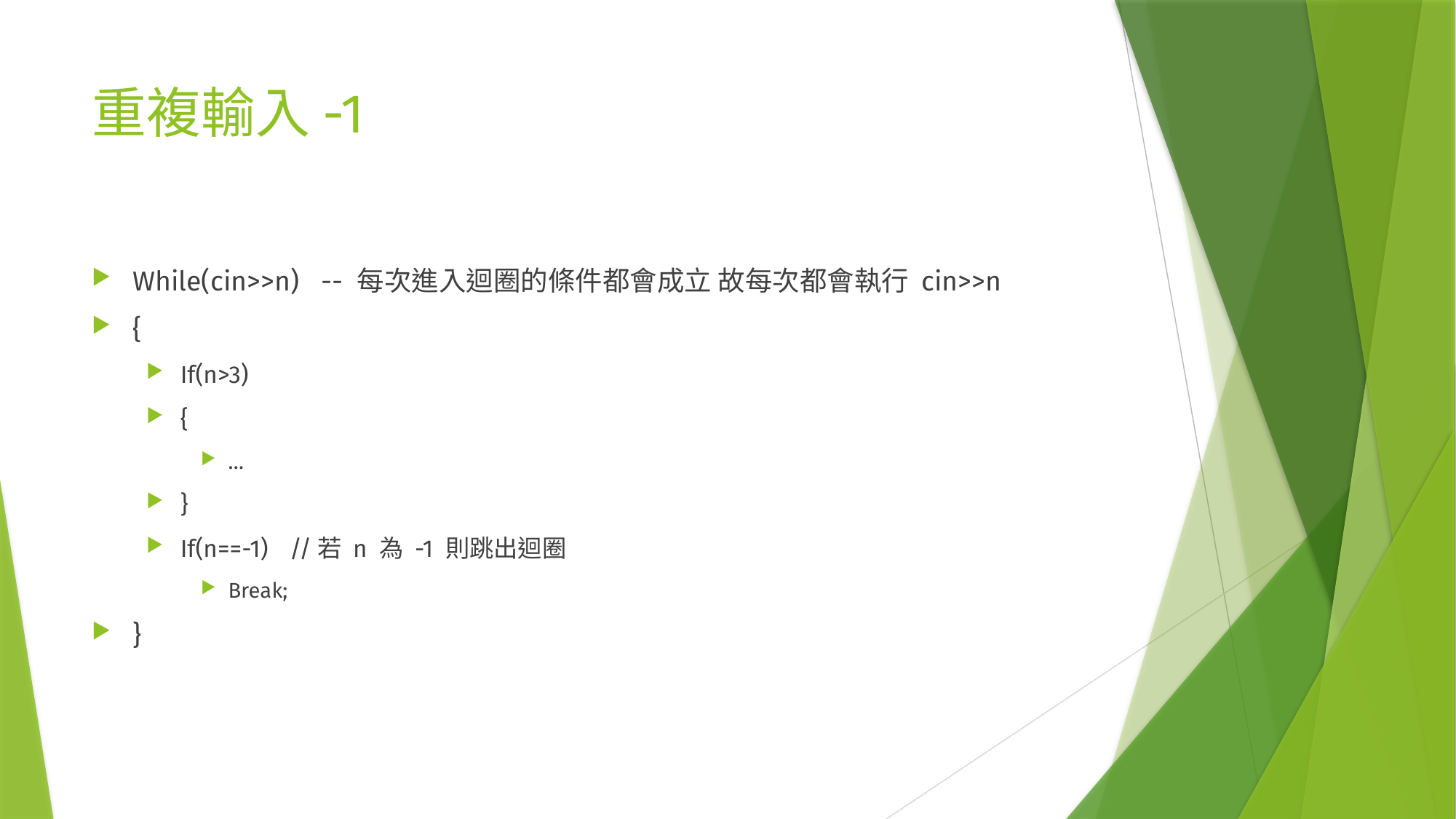

# 重複輸入-1
While(cin>>n)   -- 每次進入迴圈的條件都會成立 故每次都會執行 cin>>n
{
If(n>3)
{
…
}
If(n==-1)	//若 n 為 -1 則跳出迴圈
Break;
}